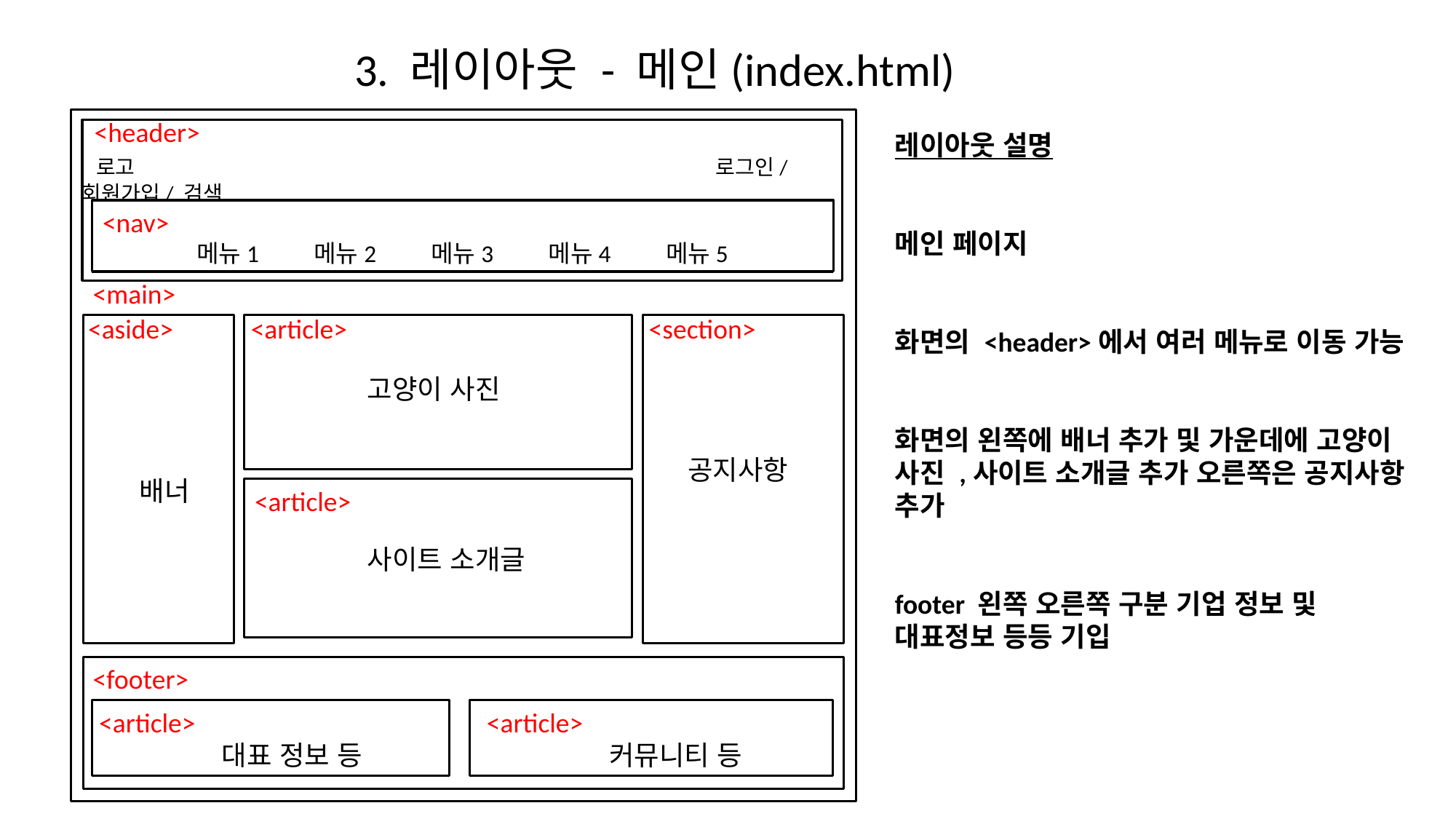

# 3. 레이아웃 - 메인(index.html)

  <header>
 로고                                                                                로그인/ 회원가입/ 검색

레이아웃 설명

메인 페이지

화면의 <header>에서 여러 메뉴로 이동 가능

화면의 왼쪽에 배너 추가 및 가운데에 고양이 사진 ,사이트 소개글 추가 오른쪽은 공지사항 추가

footer 왼쪽 오른쪽 구분 기업 정보 및 대표정보 등등 기입

<nav>
메뉴1         메뉴2         메뉴3         메뉴4         메뉴5

<main>
 <aside>
 <article>
 <section>

 고양이 사진
공지사항
 배너

<article>
 사이트 소개글
<footer>

 <article>
                대표 정보 등

 <article>
                커뮤니티 등